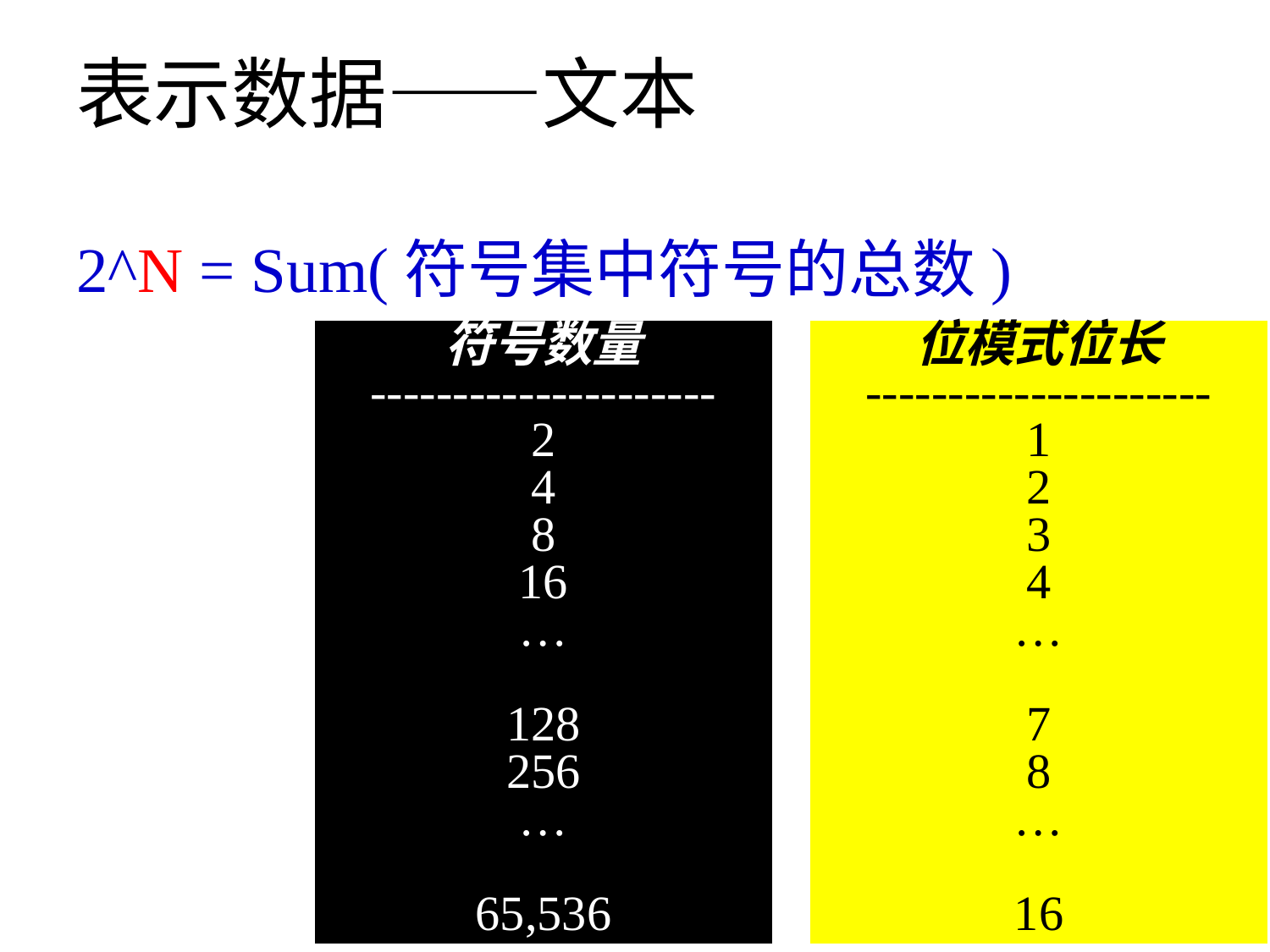

# 表示数据——文本
2^N = Sum(符号集中符号的总数)
符号数量
---------------------
2
4
8
16
…
128
256
…
65,536
位模式位长
---------------------
1
2
3
4
…
7
8
…
16